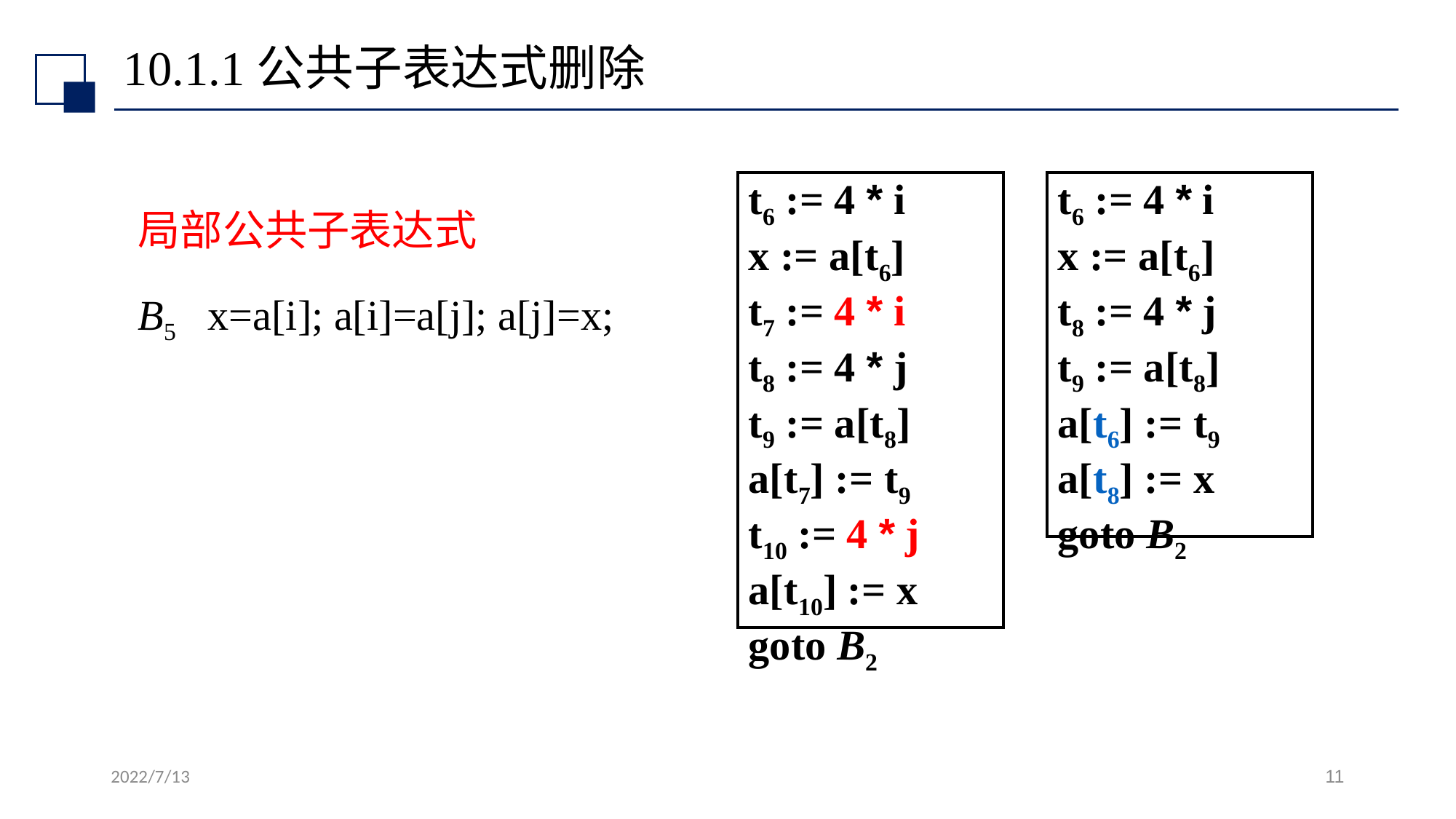

# 10.1.1公共子表达式删除
局部公共子表达式
B5   x=a[i]; a[i]=a[j]; a[j]=x;
t6 := 4 * i
x := a[t6]
t7 := 4 * i
t8 := 4 * j
t9 := a[t8]
a[t7] := t9
t10 := 4 * j
a[t10] := x
goto B2

t6 := 4 * i
x := a[t6]
t8 := 4 * j
t9 := a[t8]
a[t6] := t9
a[t8] := x
goto B2

2022/7/13
11